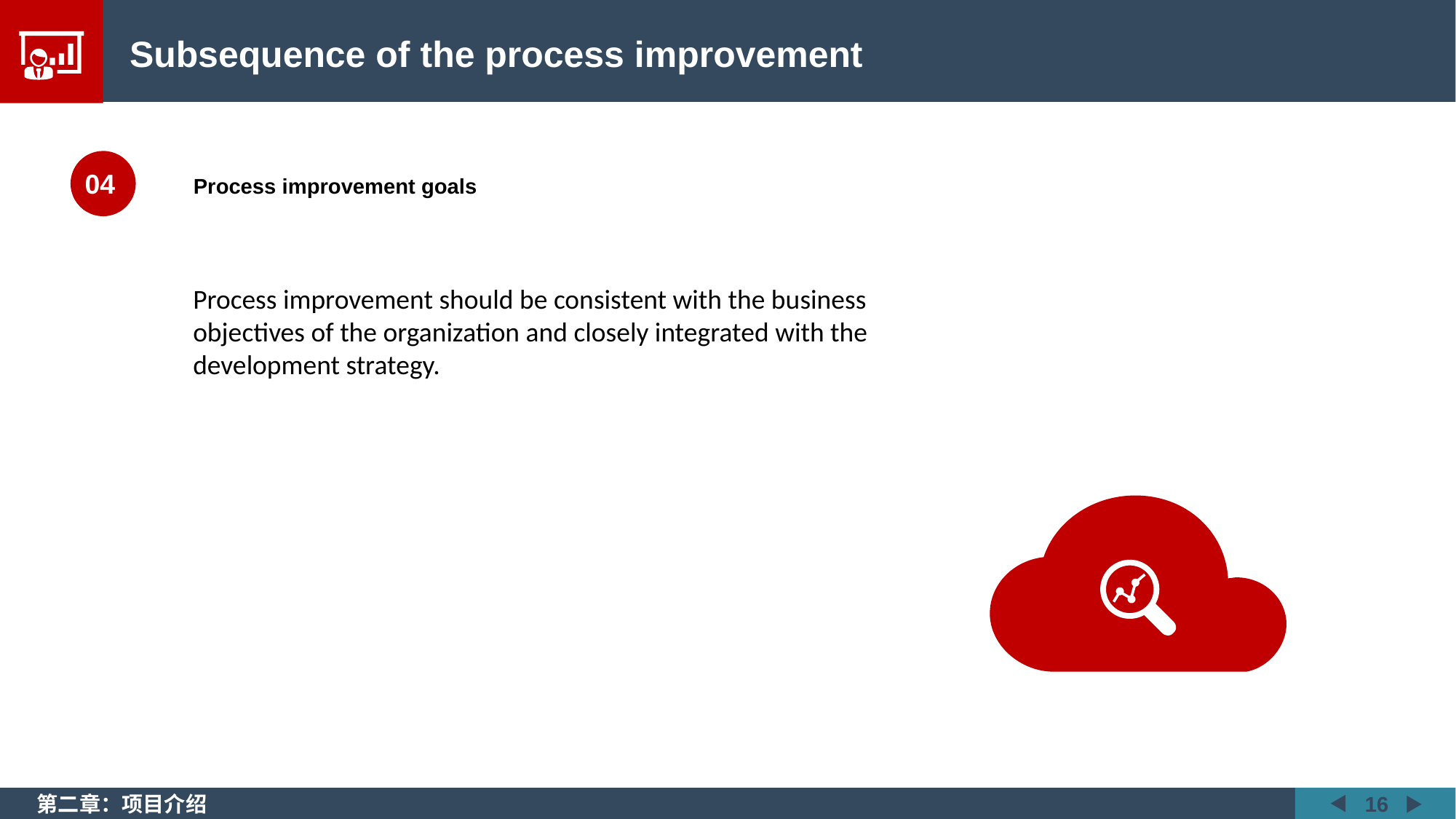

Subsequence of the process improvement

04
Process improvement goals
Process improvement should be consistent with the business objectives of the organization and closely integrated with the development strategy.

第二章：项目介绍
16